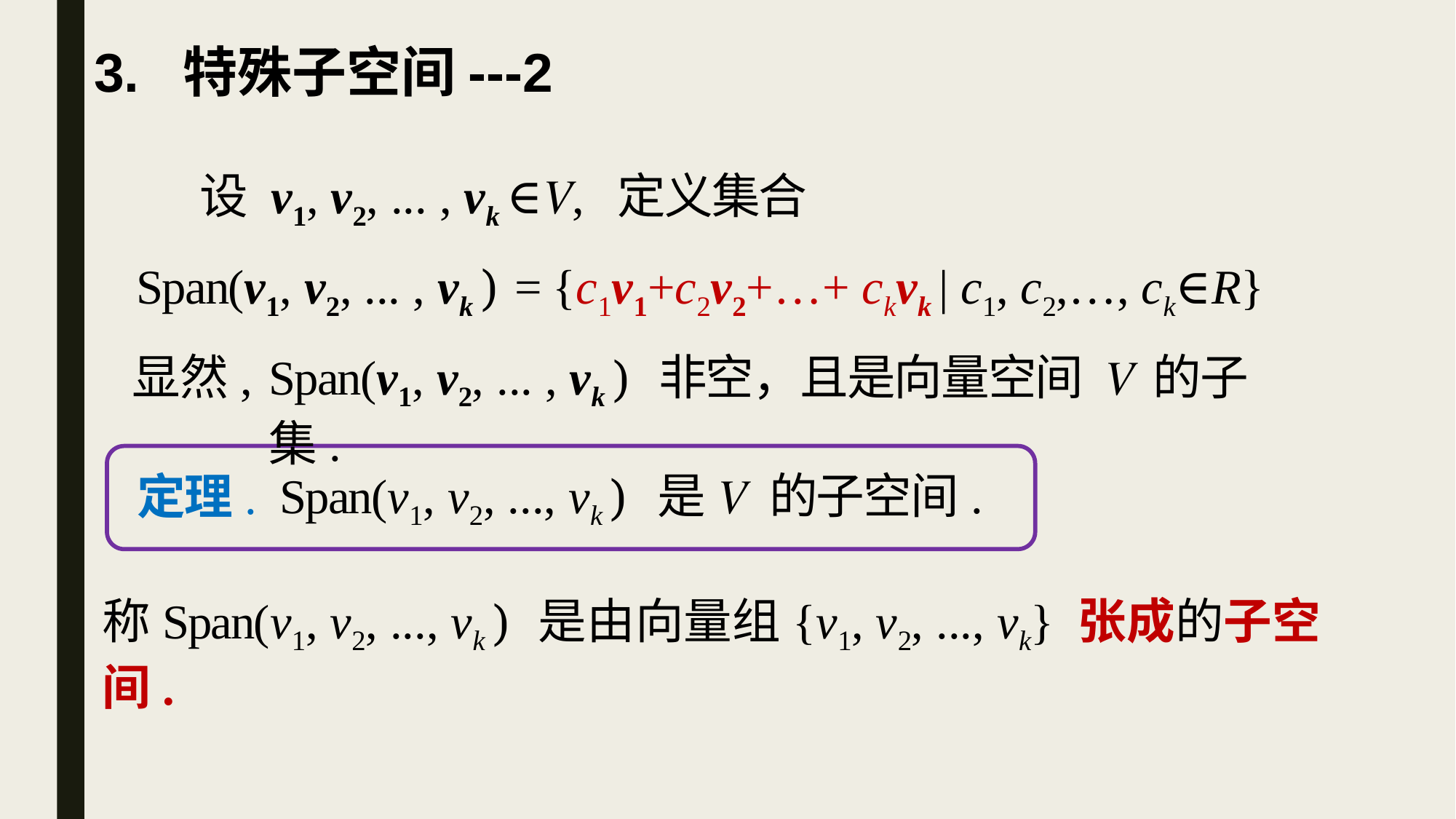

# 3.  特殊子空间---2
设 v1, v2, ... , vk ∈V,  定义集合
Span(v1, v2, ... , vk ) = {c1v1+c2v2+…+ ckvk | c1, c2,…, ck∈R}
Span(v1, v2, ... , vk ) 非空，且是向量空间 V 的子集.
显然,

Span(v1, v2, ..., vk ) 是V 的子空间.

定理.
称Span(v1, v2, ..., vk ) 是由向量组{v1, v2, ..., vk} 张成的子空间.